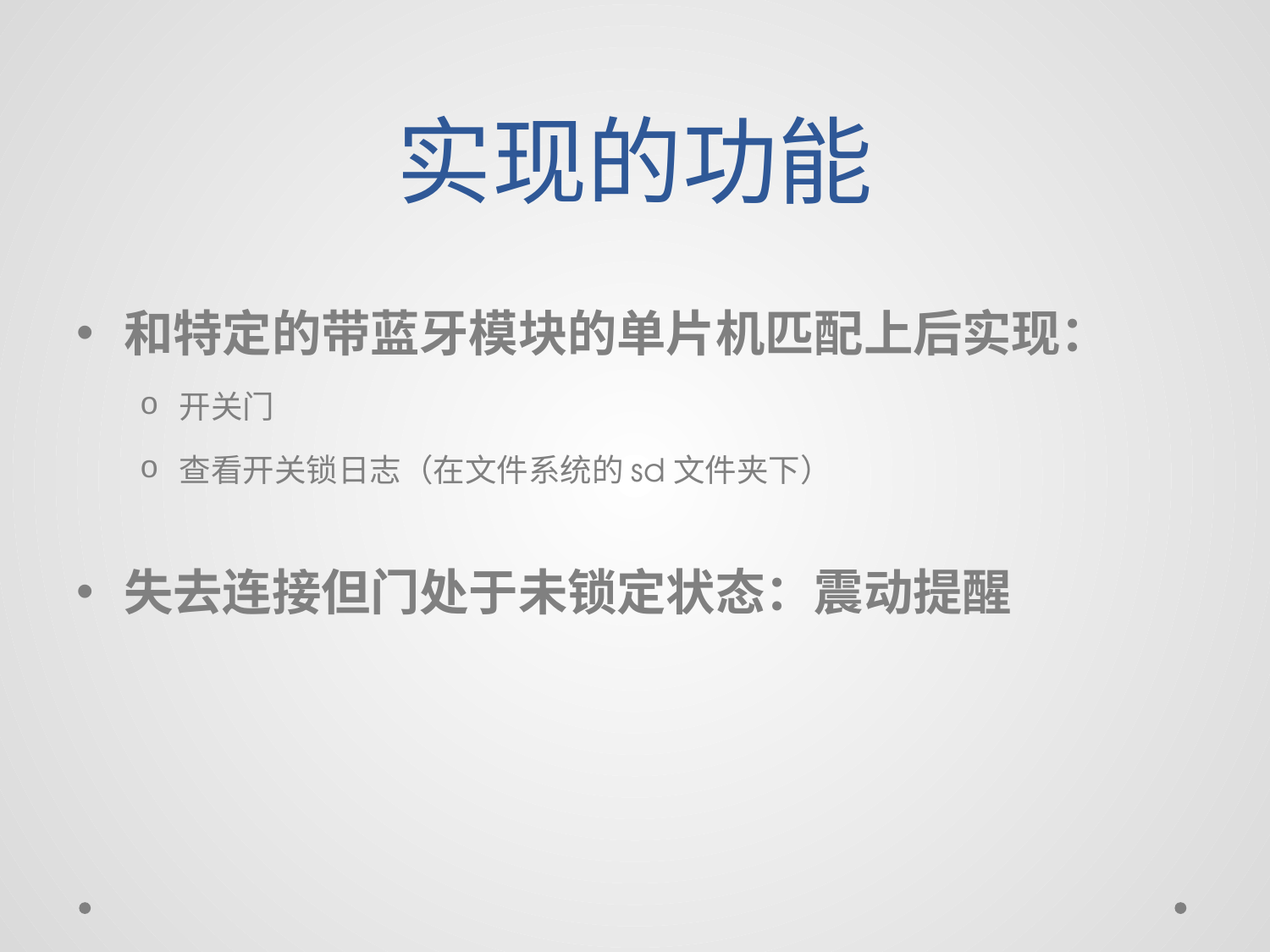

# 实现的功能
和特定的带蓝牙模块的单片机匹配上后实现：
开关门
查看开关锁日志（在文件系统的sd文件夹下）

失去连接但门处于未锁定状态：震动提醒